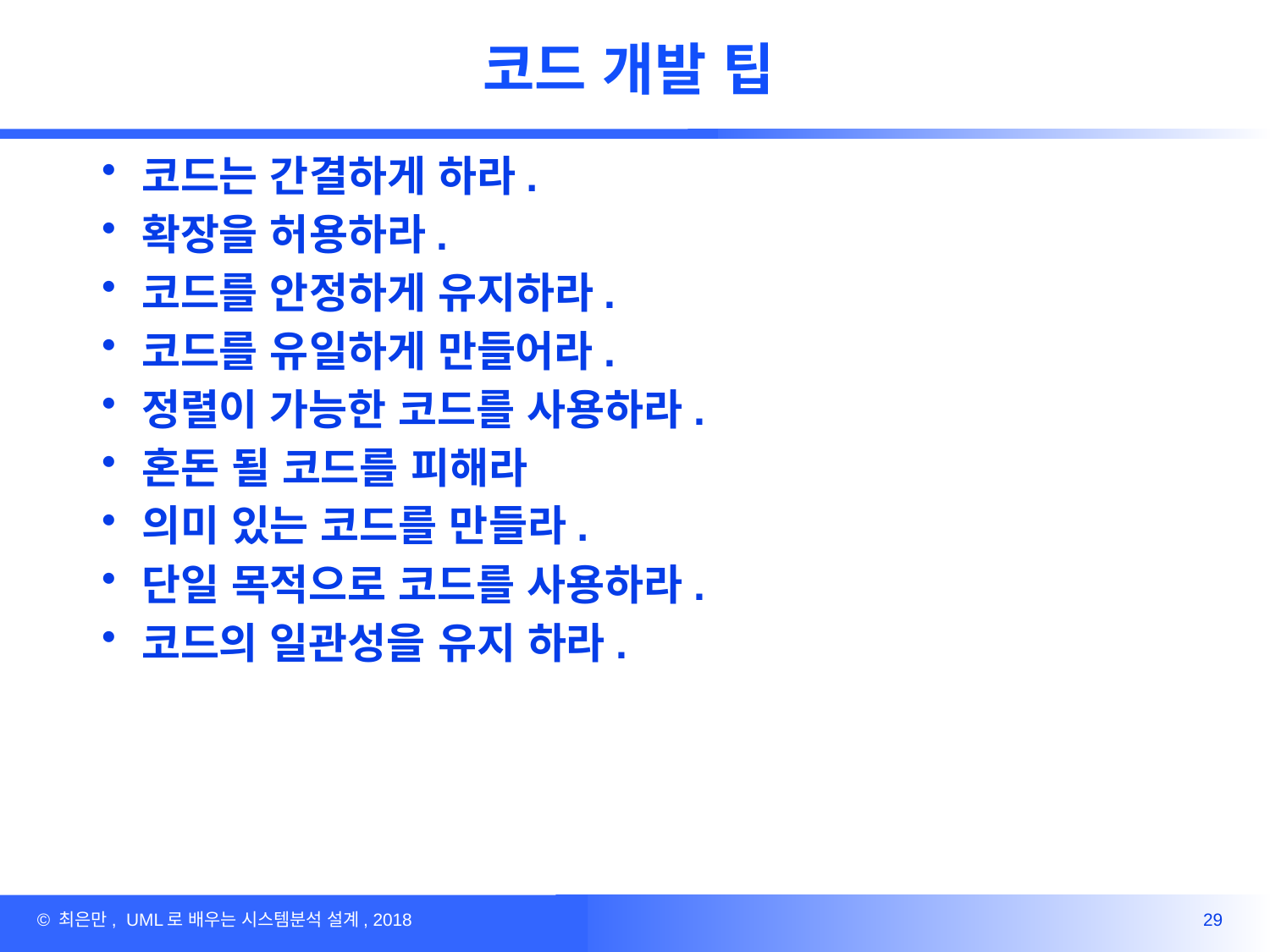

# 코드 개발 팁
코드는 간결하게 하라.
확장을 허용하라.
코드를 안정하게 유지하라.
코드를 유일하게 만들어라.
정렬이 가능한 코드를 사용하라.
혼돈 될 코드를 피해라
의미 있는 코드를 만들라.
단일 목적으로 코드를 사용하라.
코드의 일관성을 유지 하라.